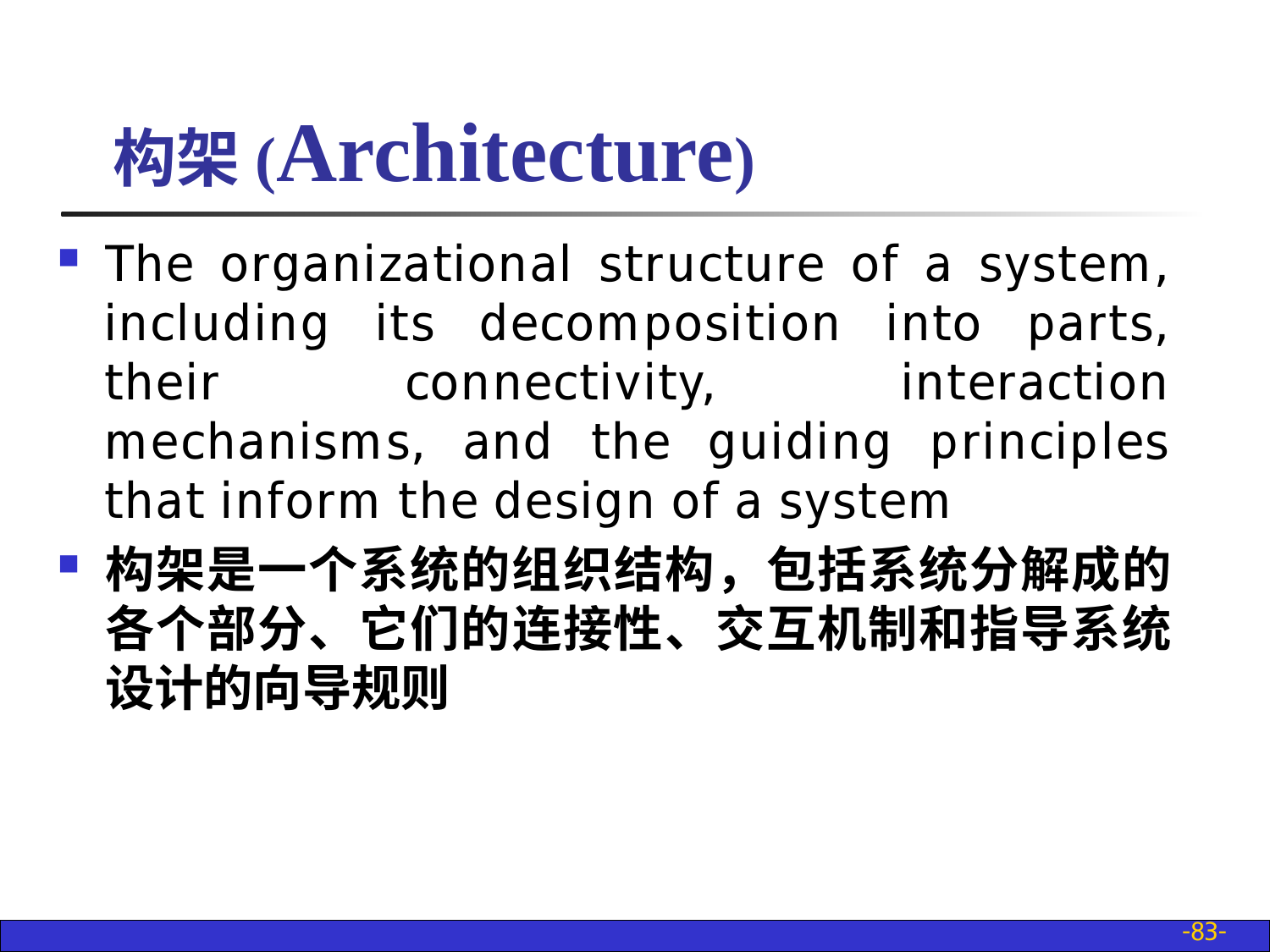

构架(Architecture)
The organizational structure of a system, including its decomposition into parts, their connectivity, interaction mechanisms, and the guiding principles that inform the design of a system
构架是一个系统的组织结构，包括系统分解成的各个部分、它们的连接性、交互机制和指导系统设计的向导规则
-83-